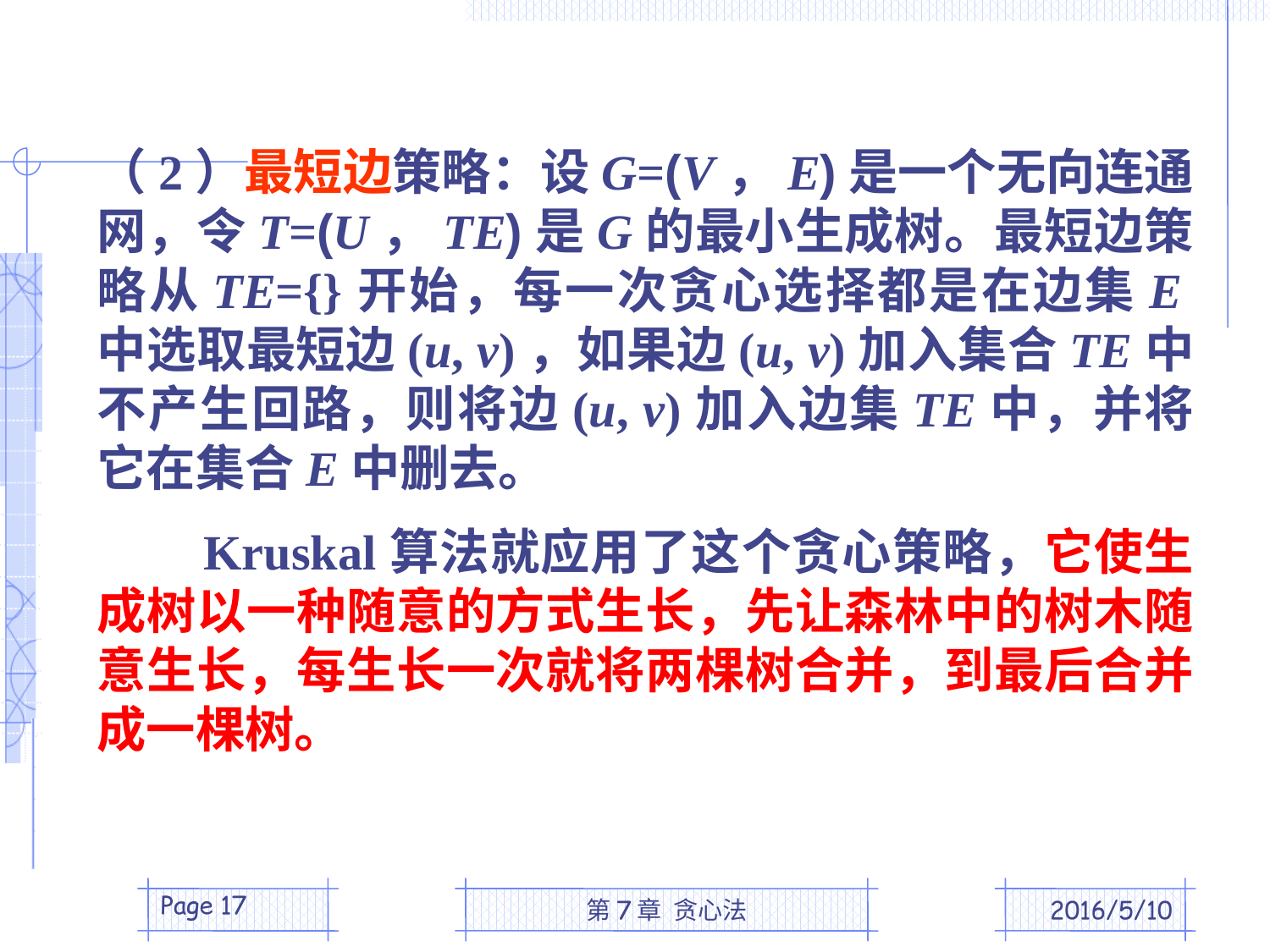

（2）最短边策略：设G=(V，E)是一个无向连通网，令T=(U，TE)是G的最小生成树。最短边策略从TE={}开始，每一次贪心选择都是在边集E中选取最短边(u, v)，如果边(u, v)加入集合TE中不产生回路，则将边(u, v)加入边集TE中，并将它在集合E中删去。
        Kruskal算法就应用了这个贪心策略，它使生成树以一种随意的方式生长，先让森林中的树木随意生长，每生长一次就将两棵树合并，到最后合并成一棵树。

Page 17
第7章  贪心法
2016/5/10